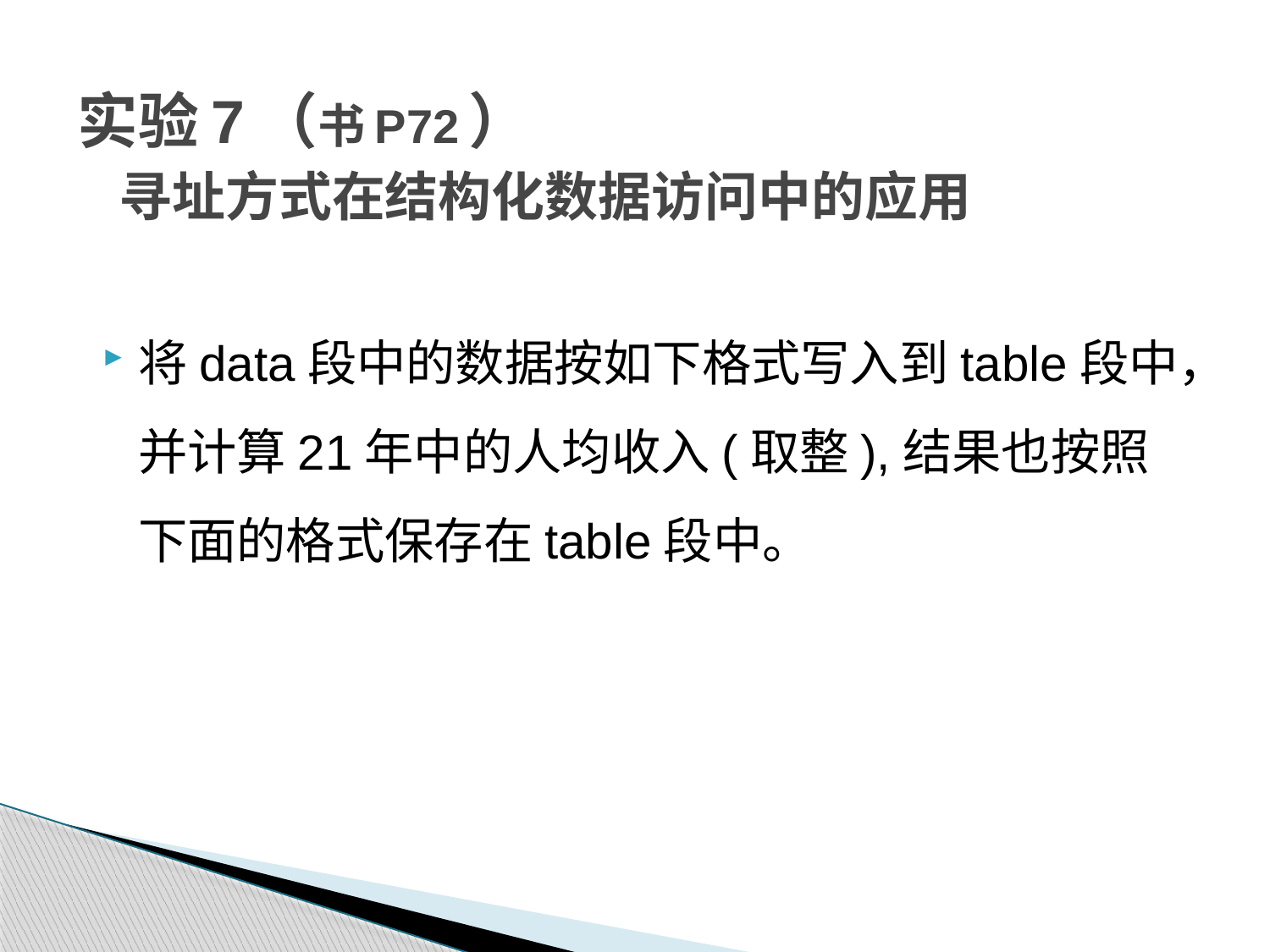

# 实验7（书P72） 寻址方式在结构化数据访问中的应用
将data段中的数据按如下格式写入到table段中，并计算21年中的人均收入(取整),结果也按照下面的格式保存在table段中。